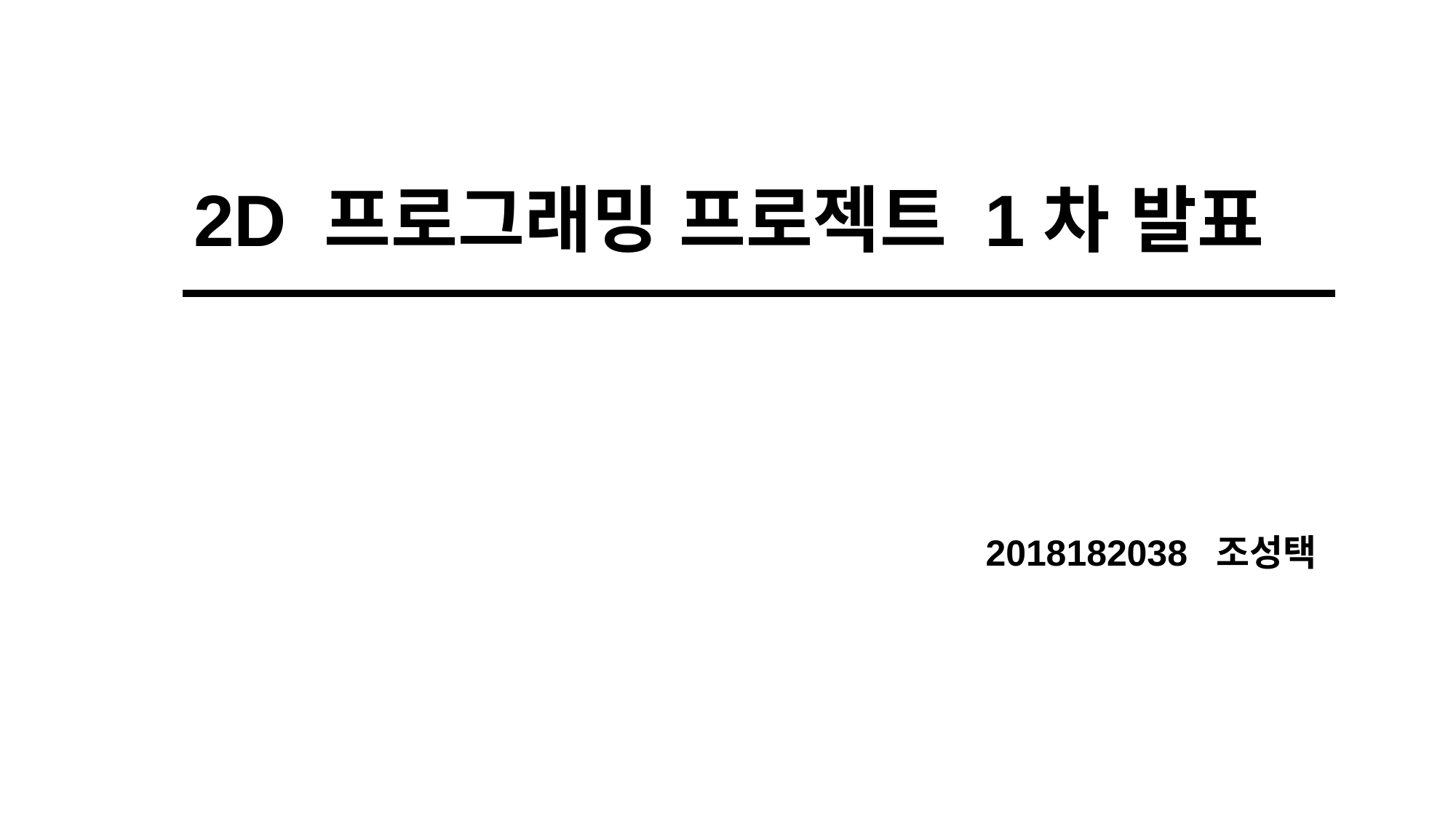

2D 프로그래밍 프로젝트 1차 발표
2018182038  조성택